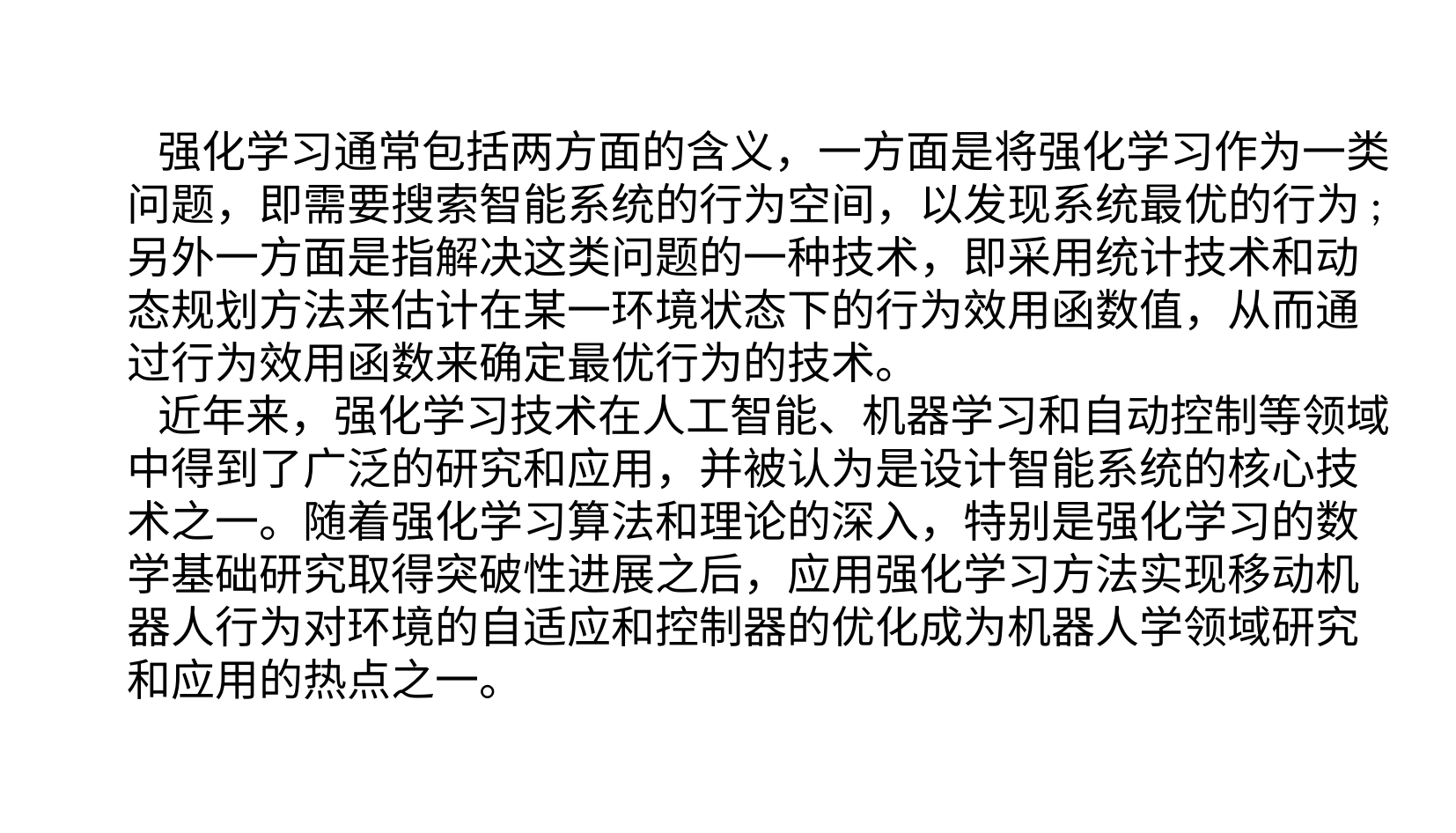

强化学习通常包括两方面的含义，一方面是将强化学习作为一类问题，即需要搜索智能系统的行为空间，以发现系统最优的行为; 另外一方面是指解决这类问题的一种技术，即采用统计技术和动态规划方法来估计在某一环境状态下的行为效用函数值，从而通过行为效用函数来确定最优行为的技术。
  近年来，强化学习技术在人工智能、机器学习和自动控制等领域中得到了广泛的研究和应用，并被认为是设计智能系统的核心技术之一。随着强化学习算法和理论的深入，特别是强化学习的数学基础研究取得突破性进展之后，应用强化学习方法实现移动机器人行为对环境的自适应和控制器的优化成为机器人学领域研究和应用的热点之一。